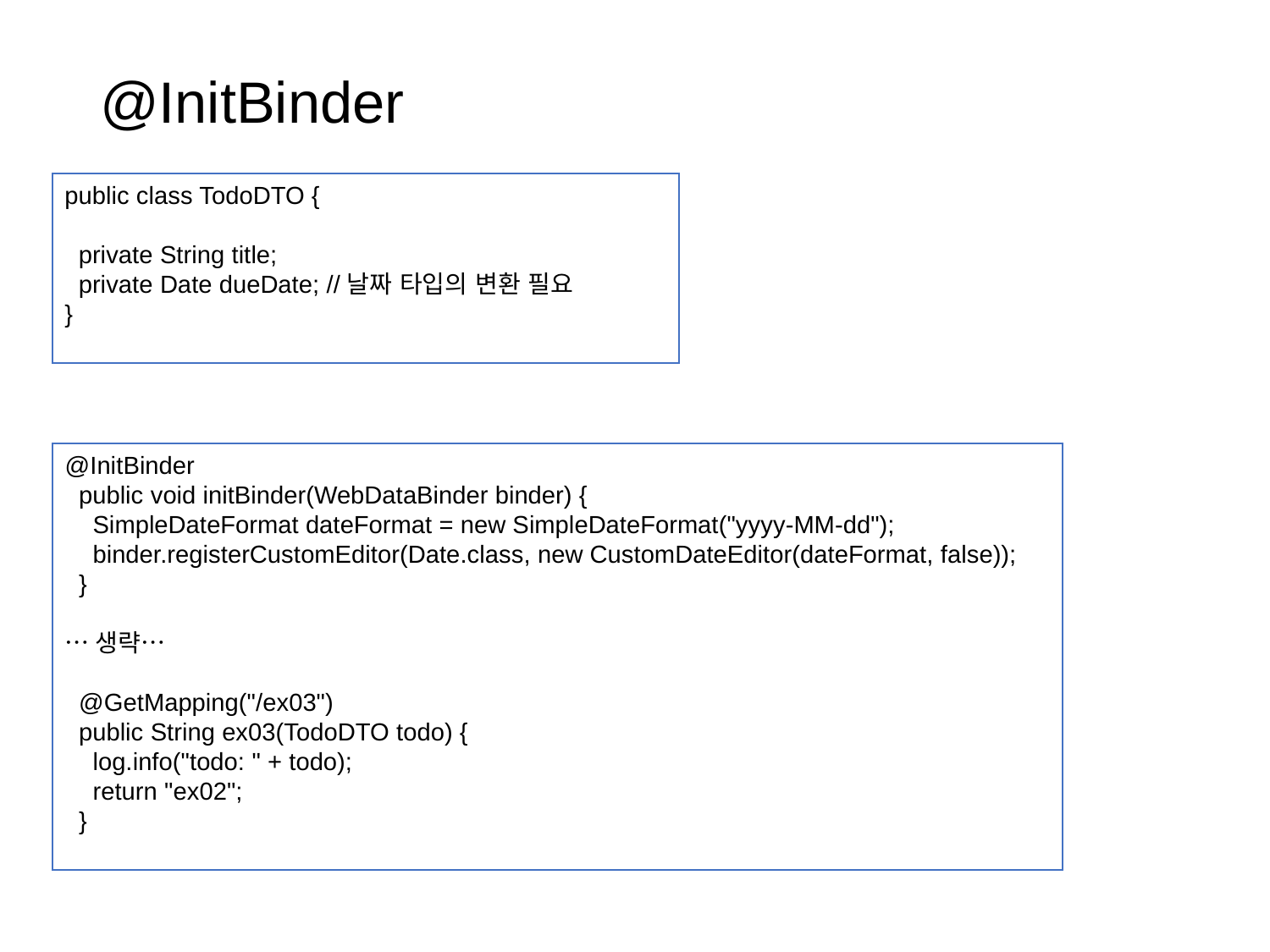

# @InitBinder
public class TodoDTO {

  private String title;
  private Date dueDate; //날짜 타입의 변환 필요
}

@InitBinder
  public void initBinder(WebDataBinder binder) {
    SimpleDateFormat dateFormat = new SimpleDateFormat("yyyy-MM-dd");
    binder.registerCustomEditor(Date.class, new CustomDateEditor(dateFormat, false));
  }

…생략…

  @GetMapping("/ex03")
  public String ex03(TodoDTO todo) {
    log.info("todo: " + todo);
    return "ex02";
  }